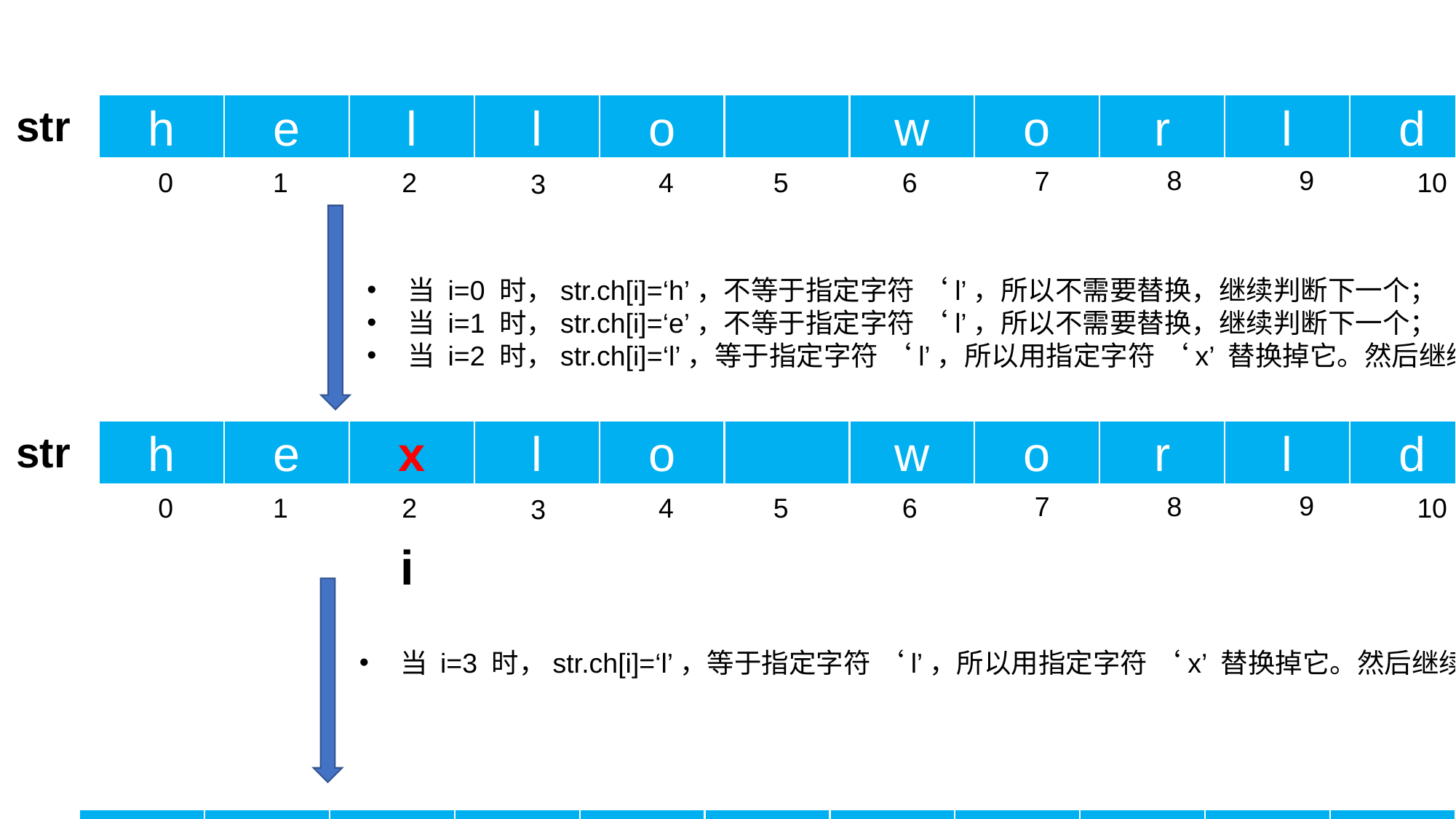

str
h
e
l
l
o

w
o
r
l
d

9
8
7
0
1
2
4
5
6
10
3

当 i=0 时，str.ch[i]=‘h’，不等于指定字符 ‘l’，所以不需要替换，继续判断下一个；
当 i=1 时，str.ch[i]=‘e’，不等于指定字符 ‘l’，所以不需要替换，继续判断下一个；
当 i=2 时，str.ch[i]=‘l’，等于指定字符 ‘l’，所以用指定字符 ‘x’ 替换掉它。然后继续下一个。

str
h
e
x
l
o

w
o
r
l
d

9
8
7
0
1
2
4
5
6
10
3
i

当 i=3 时，str.ch[i]=‘l’，等于指定字符 ‘l’，所以用指定字符 ‘x’ 替换掉它。然后继续下一个。

str
h
e
x
x
o

w
o
r
l
d

9
8
7
0
1
2
4
5
6
10
3
i

当 i=4 时，str.ch[i]=‘o’，不等于指定字符 ‘l’，所以不需要替换，继续判断下一个；
当 i=5 时，str.ch[i]=‘ ‘，不等于指定字符 ‘l’，所以不需要替换，继续判断下一个；
当 i=6 时，str.ch[i]=‘w’，不等于指定字符 ‘l’，所以不需要替换，继续判断下一个；
当 i=7 时，str.ch[i]=‘o’，不等于指定字符 ‘l’，所以不需要替换，继续判断下一个；
当 i=8 时，str.ch[i]=‘r’，不等于指定字符 ‘l’，所以不需要替换，继续判断下一个；
当 i=9 时，str.ch[i]=‘l’，等于指定字符 ‘l’，所以用指定字符 ‘x’ 替换掉它。然后继续下一个。

str
h
e
x
x
o

w
o
r
x
d

9
8
7
0
1
2
4
5
6
10
3
i

当 i=10 时，str.ch[i]=‘d’，不等于指定字符 ‘l’，所以不需要替换，继续判断下一个；
当 i=11 时，扫描结束，最后的结果如下：
str
h
e
x
x
o

w
o
r
x
d

9
8
7
0
1
2
4
5
6
10
3